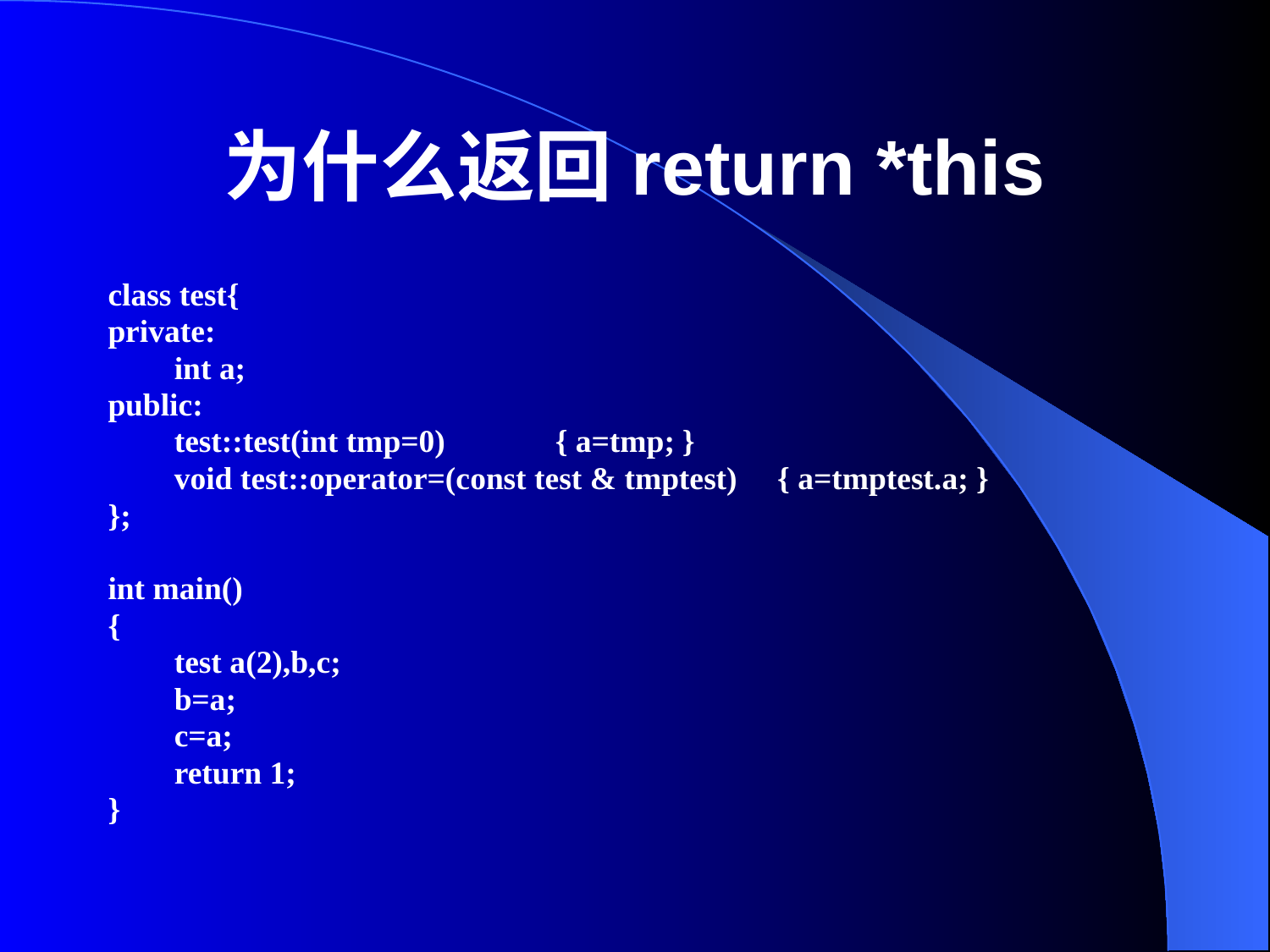

# 为什么返回return *this
class test{
private:
	int a;
public:
	test::test(int tmp=0)	{ a=tmp;	}
	void test::operator=(const test & tmptest)     { a=tmptest.a; }
};

int main()
{
	test a(2),b,c;
	b=a;
	c=a;
	return 1;
}